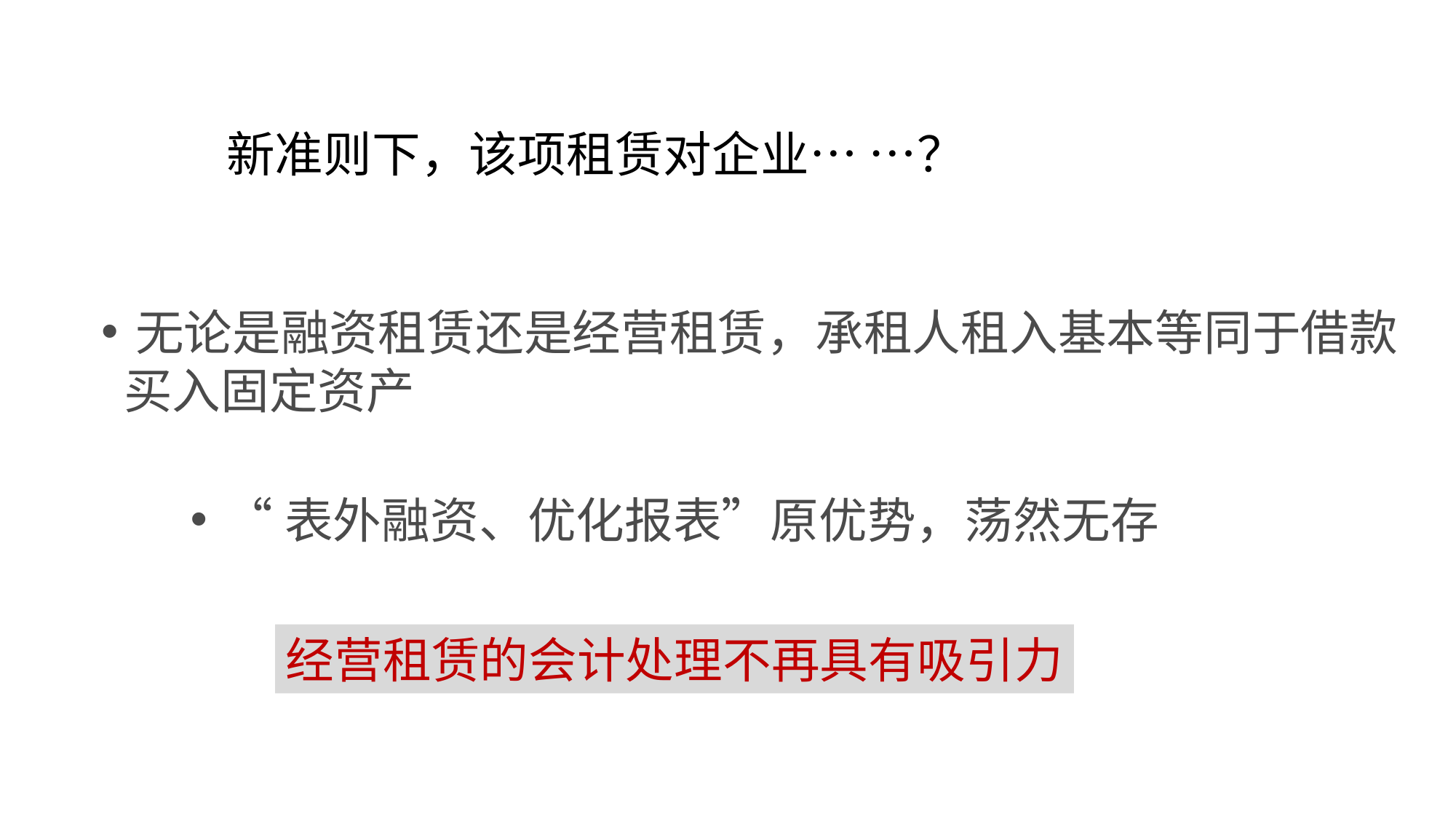

新准则下，该项租赁对企业… …？
无论是融资租赁还是经营租赁，承租人租入基本等同于借款
 买入固定资产
“表外融资、优化报表”原优势，荡然无存
经营租赁的会计处理不再具有吸引力